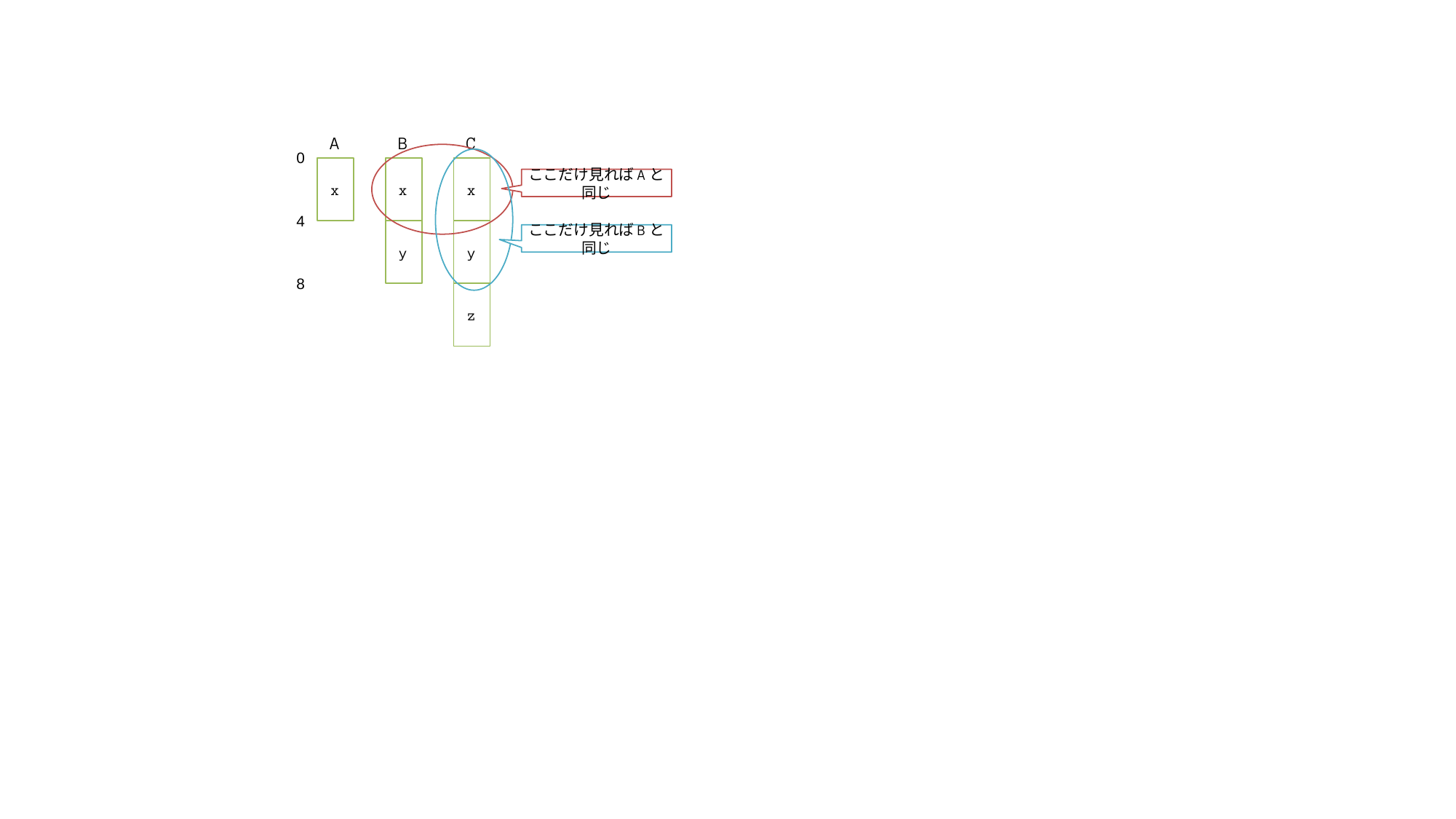

A
B
C
0

x
x
x
ここだけ見ればAと同じ
4
y
y
ここだけ見ればBと同じ
8
z